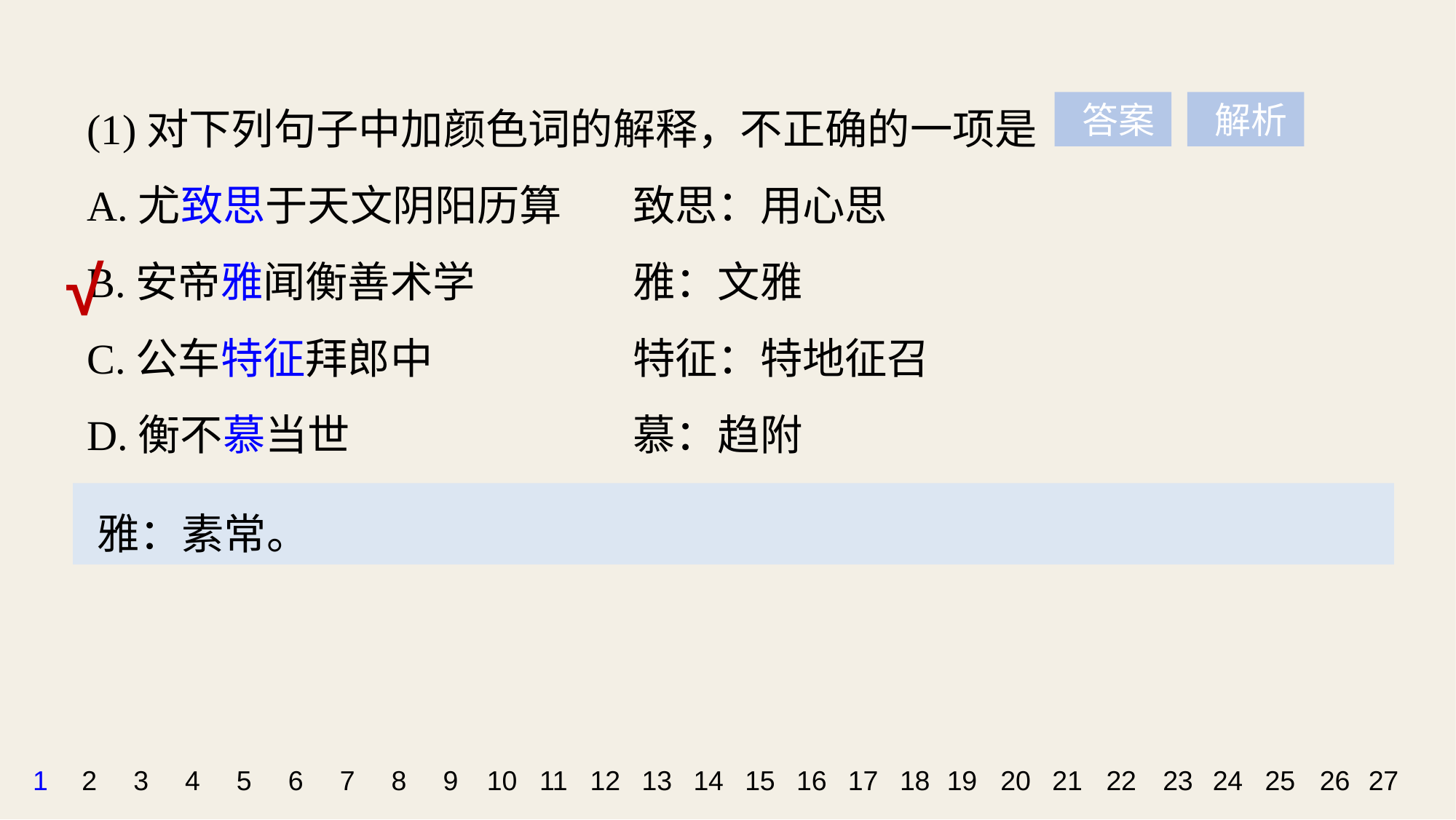

(1)对下列句子中加颜色词的解释，不正确的一项是
A.尤致思于天文阴阳历算	致思：用心思
B.安帝雅闻衡善术学  		雅：文雅
C.公车特征拜郎中  		特征：特地征召
D.衡不慕当世  			慕：趋附
 答案
 解析
√
雅：素常。

1
2
3
4
5
6
7
8
9
10
11
12
13
14
15
16
17
18
19
20
21
22
23
24
25
26
27